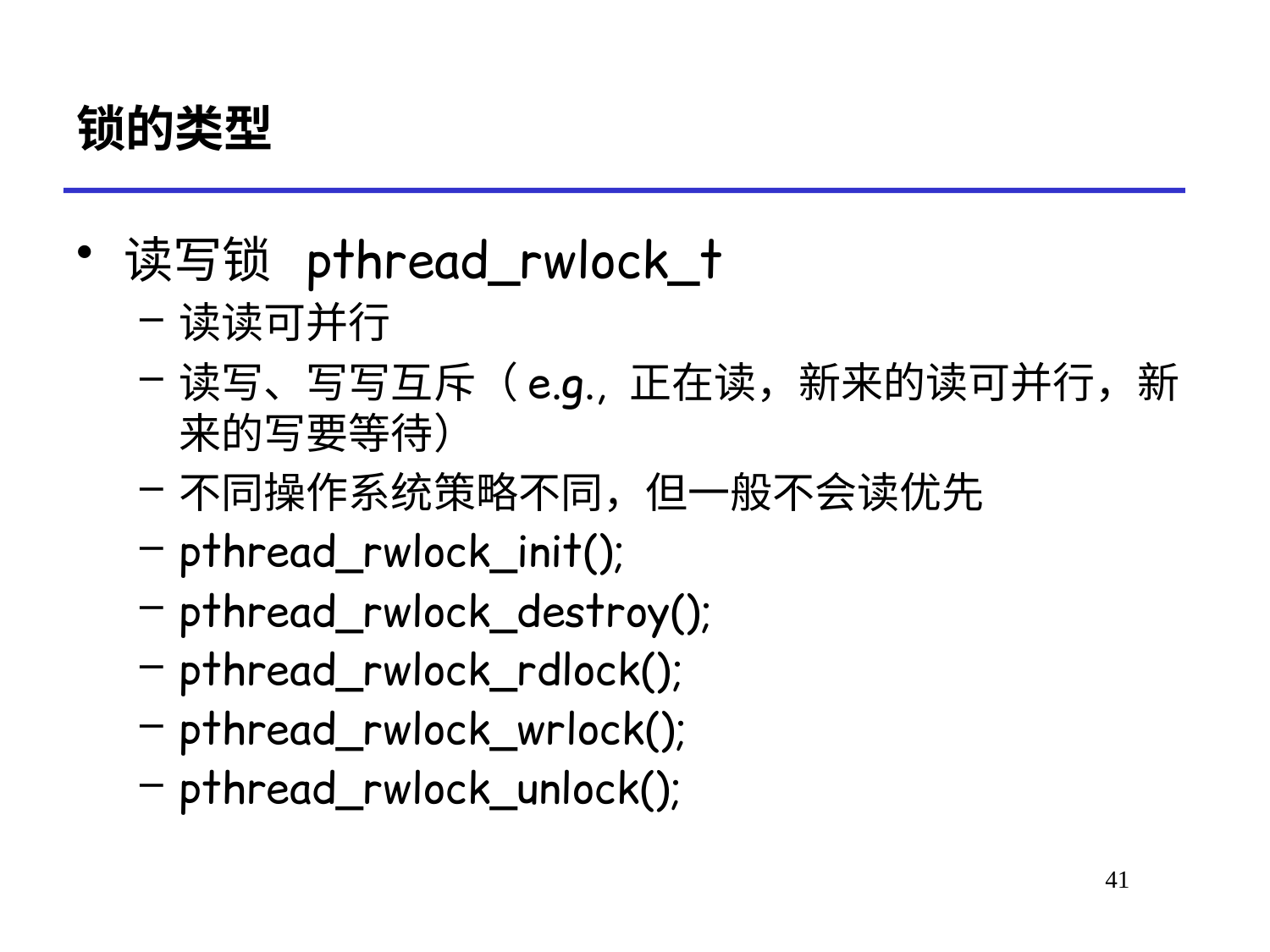

# 锁的类型
读写锁  pthread_rwlock_t
读读可并行
读写、写写互斥（e.g., 正在读，新来的读可并行，新来的写要等待）
不同操作系统策略不同，但一般不会读优先
pthread_rwlock_init();
pthread_rwlock_destroy();
pthread_rwlock_rdlock();
pthread_rwlock_wrlock();
pthread_rwlock_unlock();

41